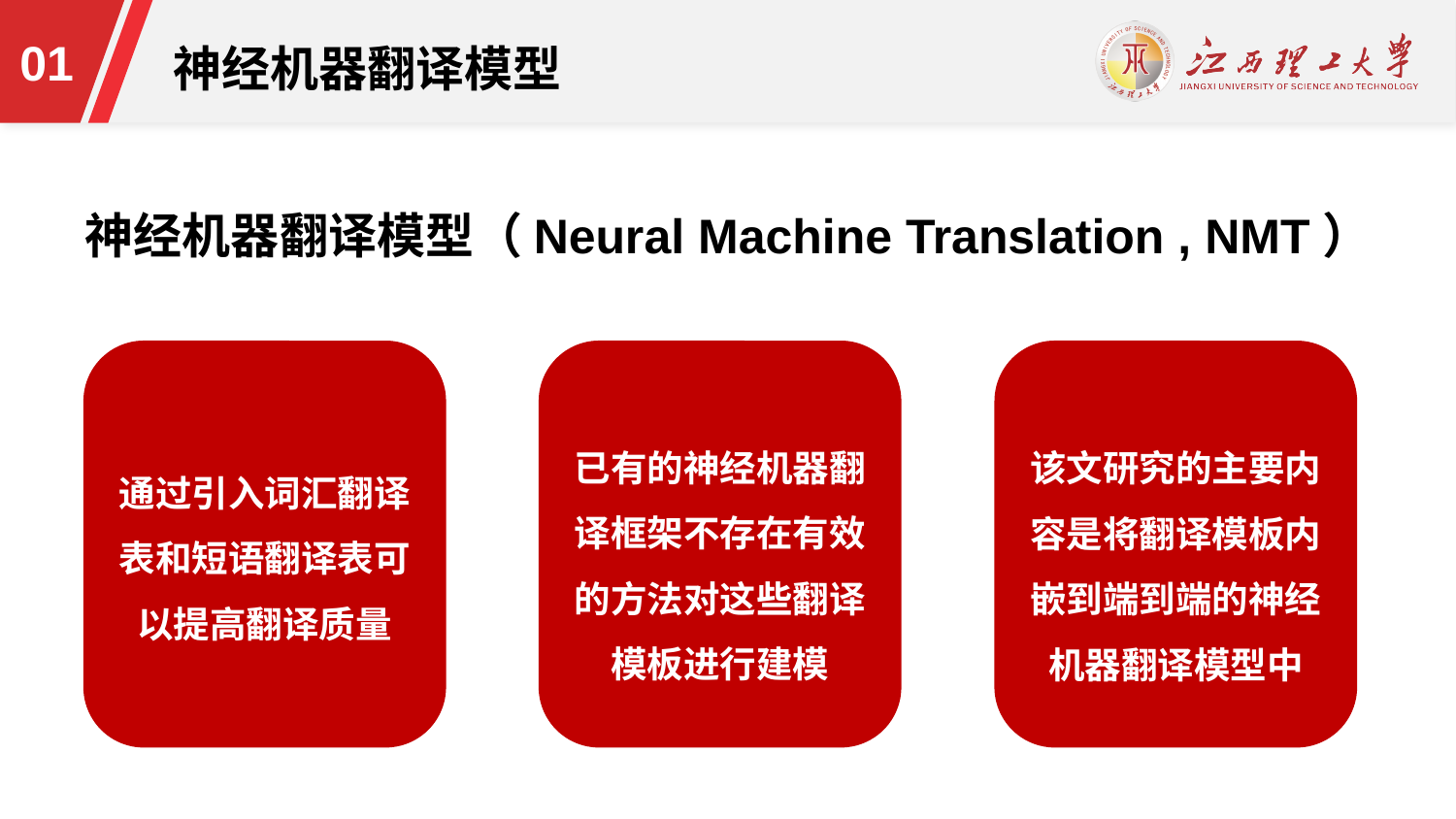

神经机器翻译模型（Ｎｅｕｒａｌ   Ｍａｃｈｉｎｅ     Ｔｒａｎｓｌａｔｉｏｎ，ＮＭＴ）
神经机器翻译模型（Neural Machine Translation , NMT）

通过引入词汇翻译表和短语翻译表可以提高翻译质量

已有的神经机器翻译框架不存在有效的方法对这些翻译模板进行建模

该文研究的主要内容是将翻译模板内嵌到端到端的神经机器翻译模型中